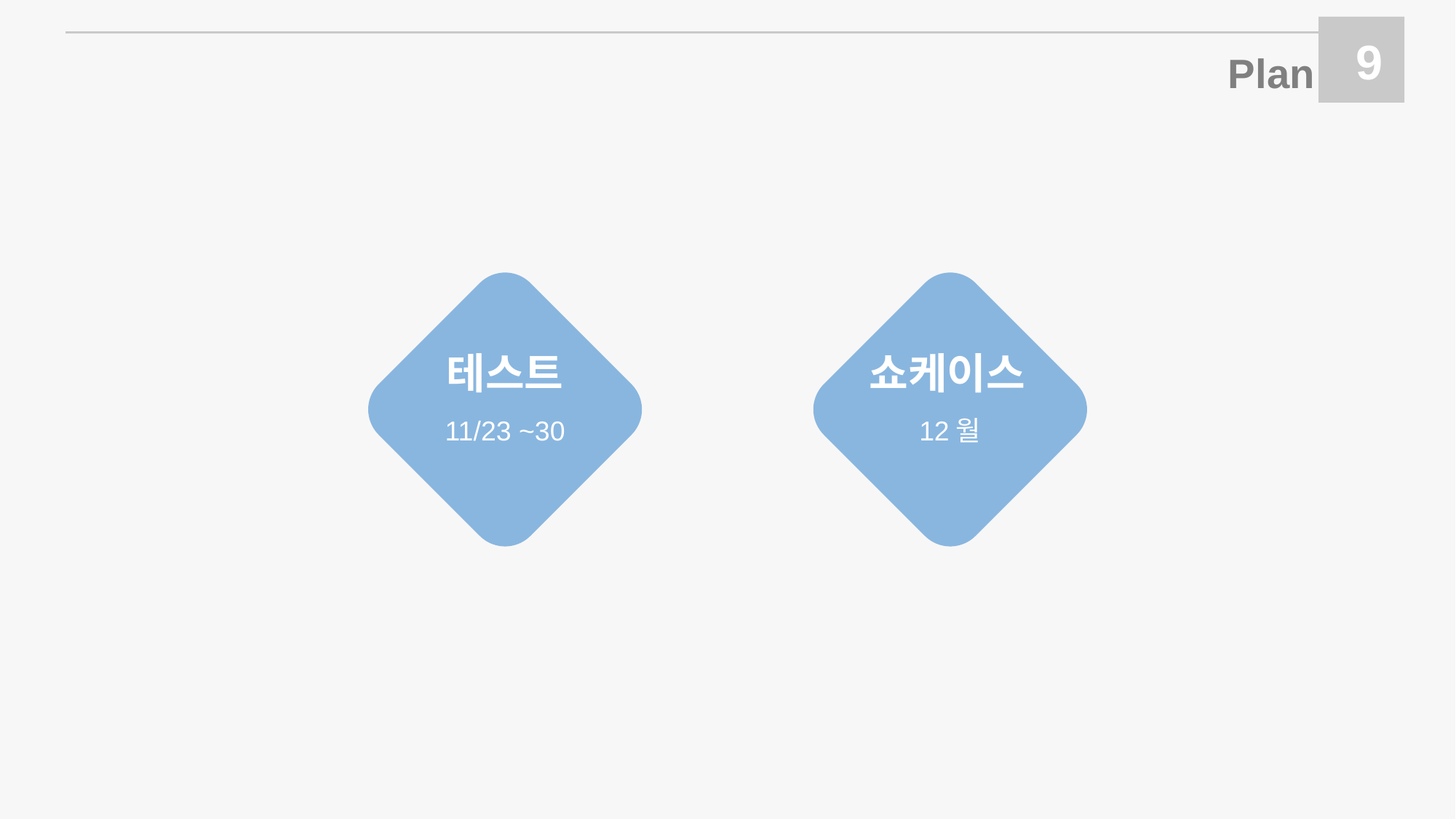

9
Plan

테스트
쇼케이스
11/23 ~30
12월